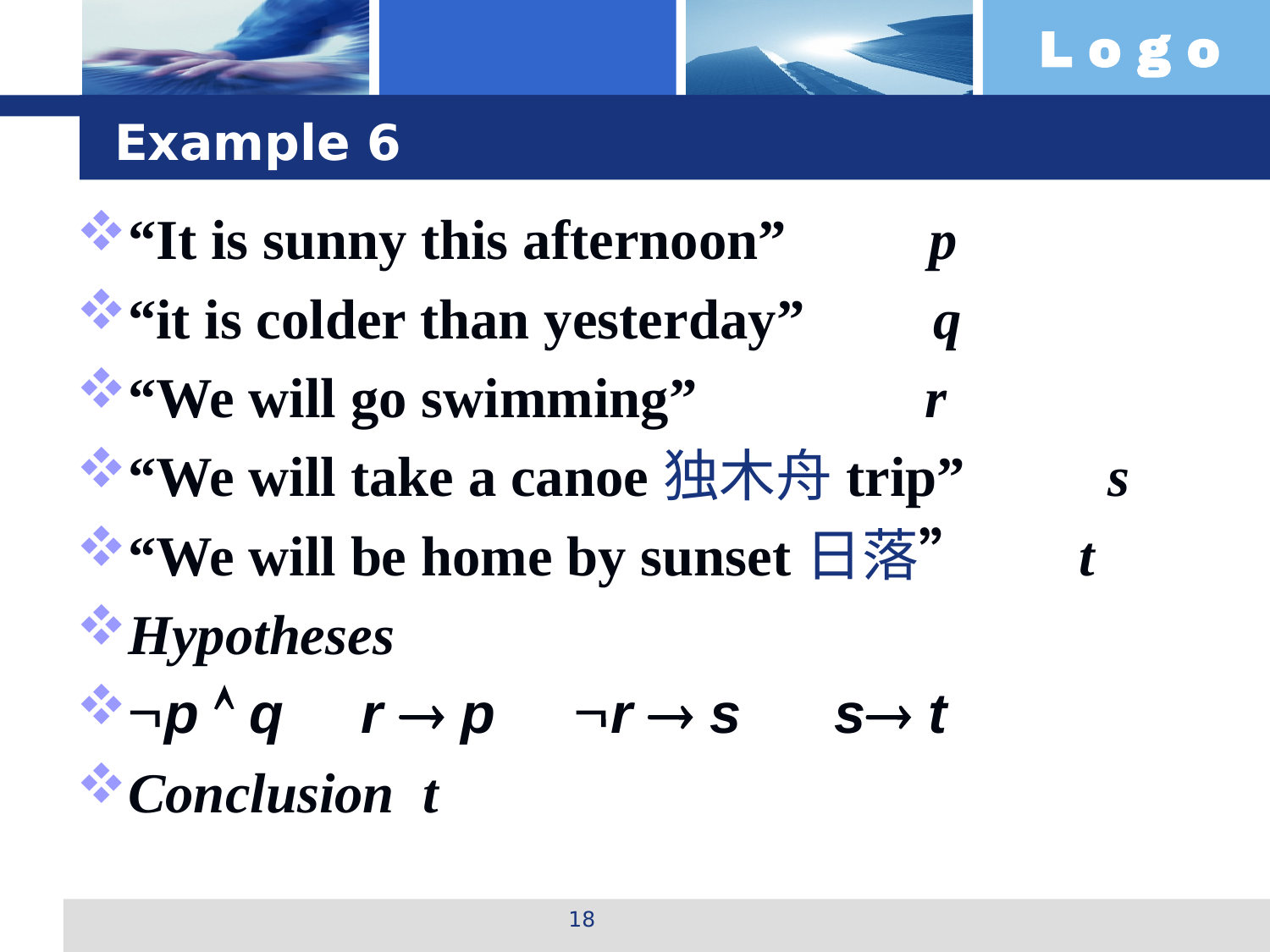

# Example 6
“It is sunny this afternoon”          p
“it is colder than yesterday”         q
“We will go swimming”                r
“We will take a canoe独木舟trip”          s
“We will be home by sunset日落”       t
Hypotheses
¬p ∧ q     r → p     ¬r → s      s→ t
Conclusion  t

18